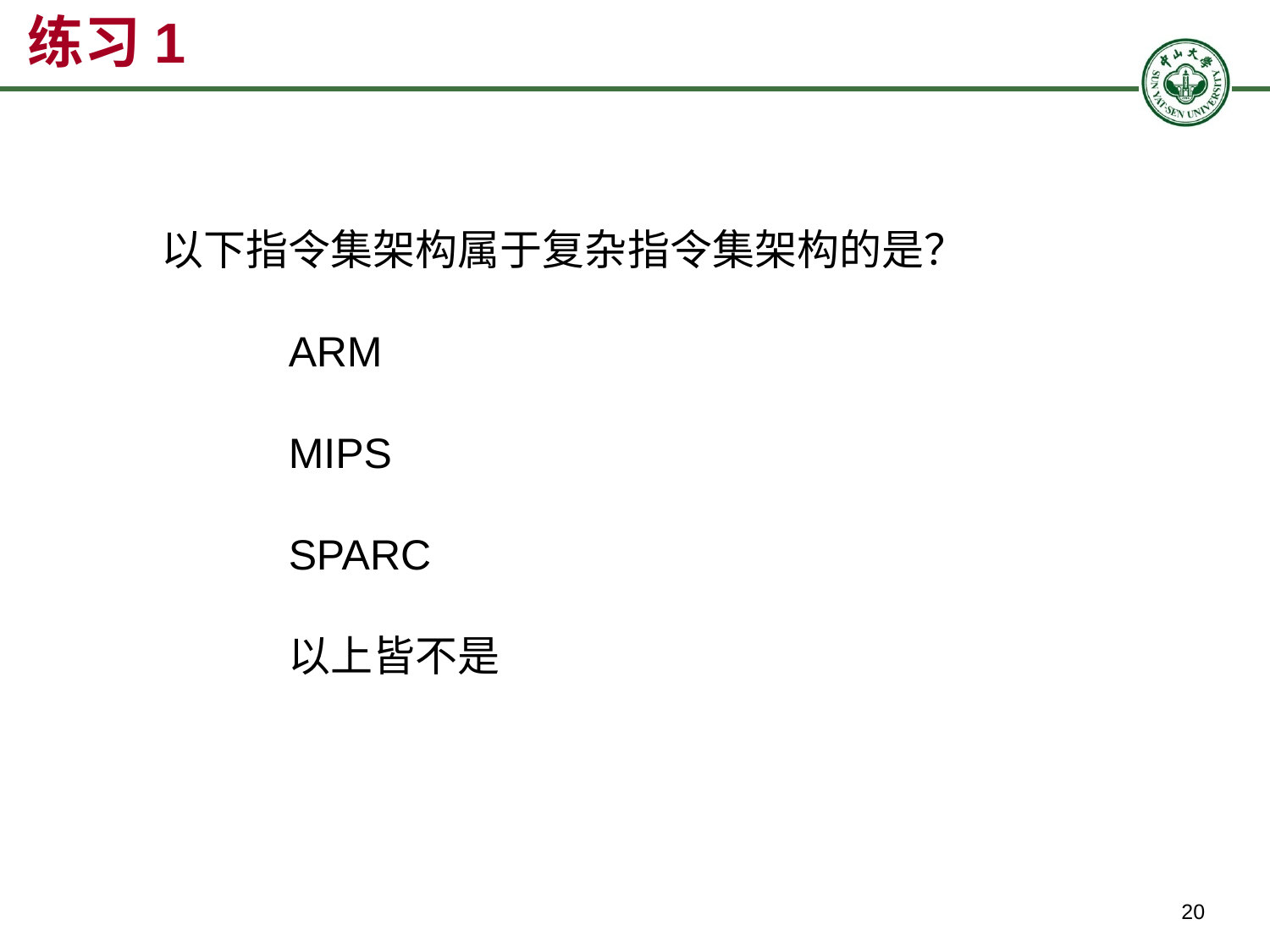

# 练习1
以下指令集架构属于复杂指令集架构的是？
	ARM
	MIPS
	SPARC
	以上皆不是